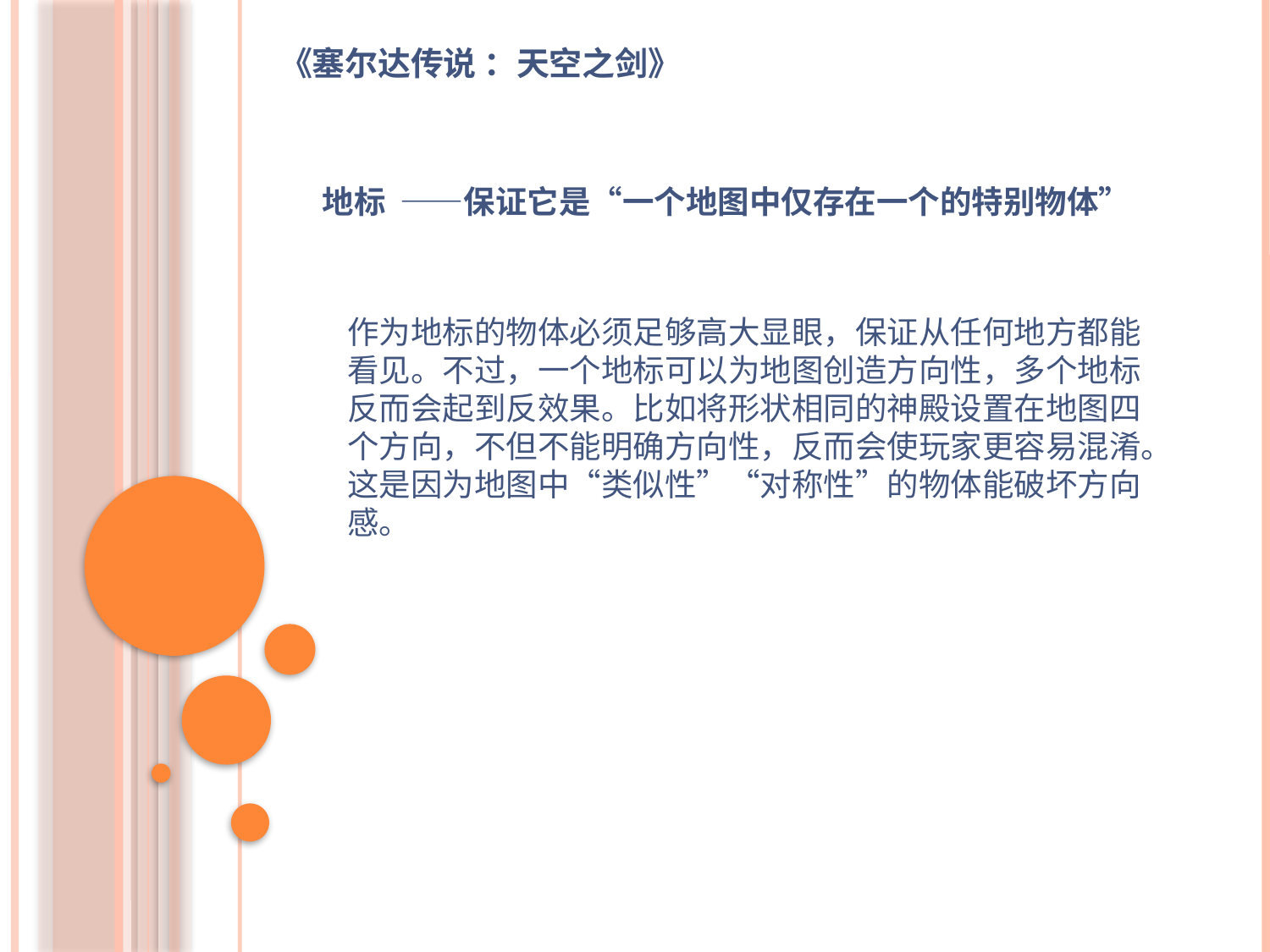

# 《塞尔达传说 ：天空之剑》
 地标  ——保证它是“一个地图中仅存在一个的特别物体”
作为地标的物体必须足够高大显眼，保证从任何地方都能看见。不过，一个地标可以为地图创造方向性，多个地标反而会起到反效果。比如将形状相同的神殿设置在地图四个方向，不但不能明确方向性，反而会使玩家更容易混淆。这是因为地图中“类似性”“对称性”的物体能破坏方向感。